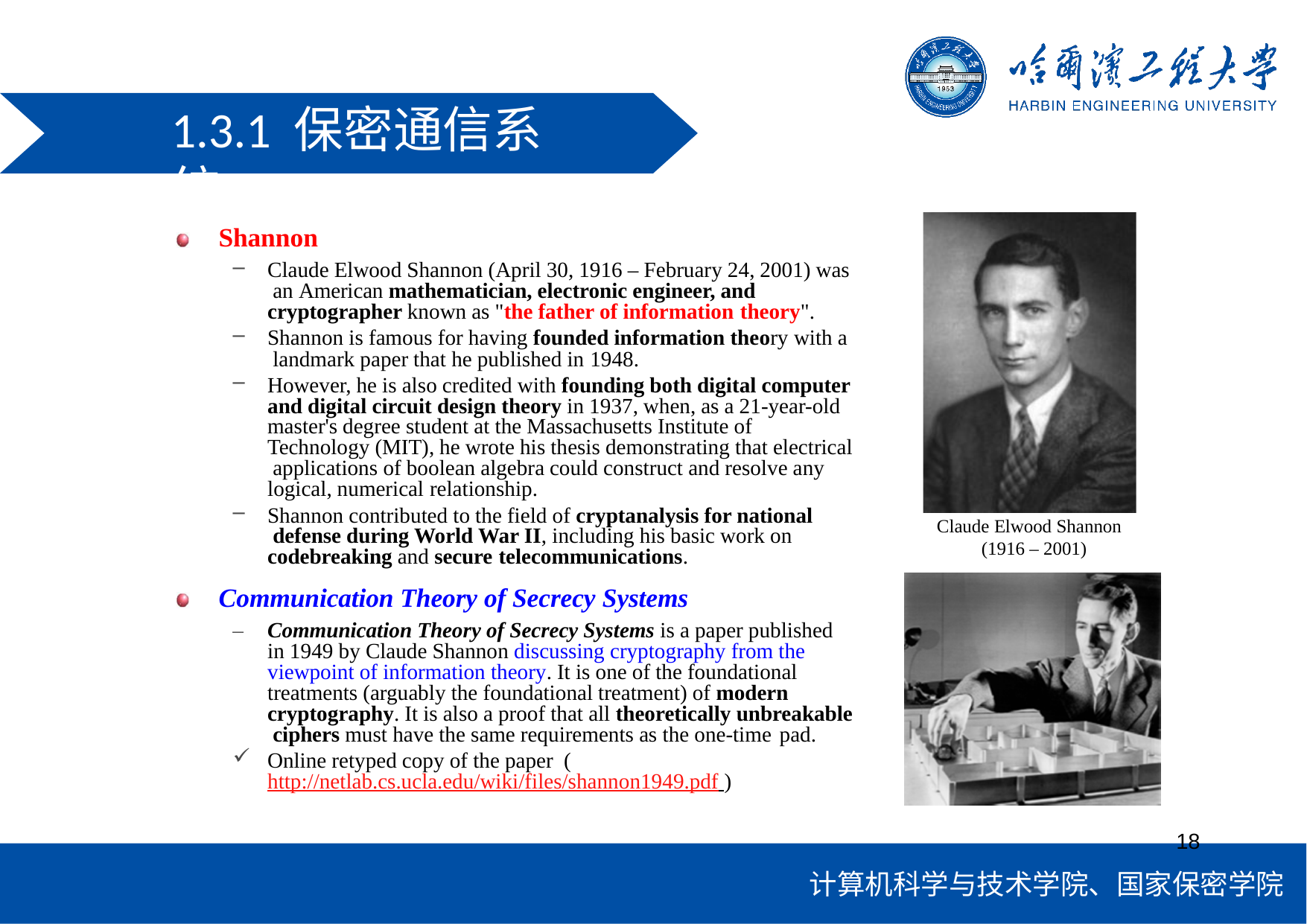

1.3.1 保密通信系统

Shannon

Claude Elwood Shannon (April 30, 1916 – February 24, 2001) was  an American mathematician, electronic engineer, and  cryptographer known as "the father of information theory".
Shannon is famous for having founded information theory with a  landmark paper that he published in 1948.
However, he is also credited with founding both digital computer  and digital circuit design theory in 1937, when, as a 21-year-old  master's degree student at the Massachusetts Institute of  Technology (MIT), he wrote his thesis demonstrating that electrical  applications of boolean algebra could construct and resolve any  logical, numerical relationship.
Shannon contributed to the field of cryptanalysis for national  defense during World War II, including his basic work on  codebreaking and secure telecommunications.
Claude Elwood Shannon  (1916 – 2001)

Communication Theory of Secrecy Systems
–	Communication Theory of Secrecy Systems is a paper published  in 1949 by Claude Shannon discussing cryptography from the  viewpoint of information theory. It is one of the foundational  treatments (arguably the foundational treatment) of modern  cryptography. It is also a proof that all theoretically unbreakable  ciphers must have the same requirements as the one-time pad.
Online retyped copy of the paper  (http://netlab.cs.ucla.edu/wiki/files/shannon1949.pdf )

18